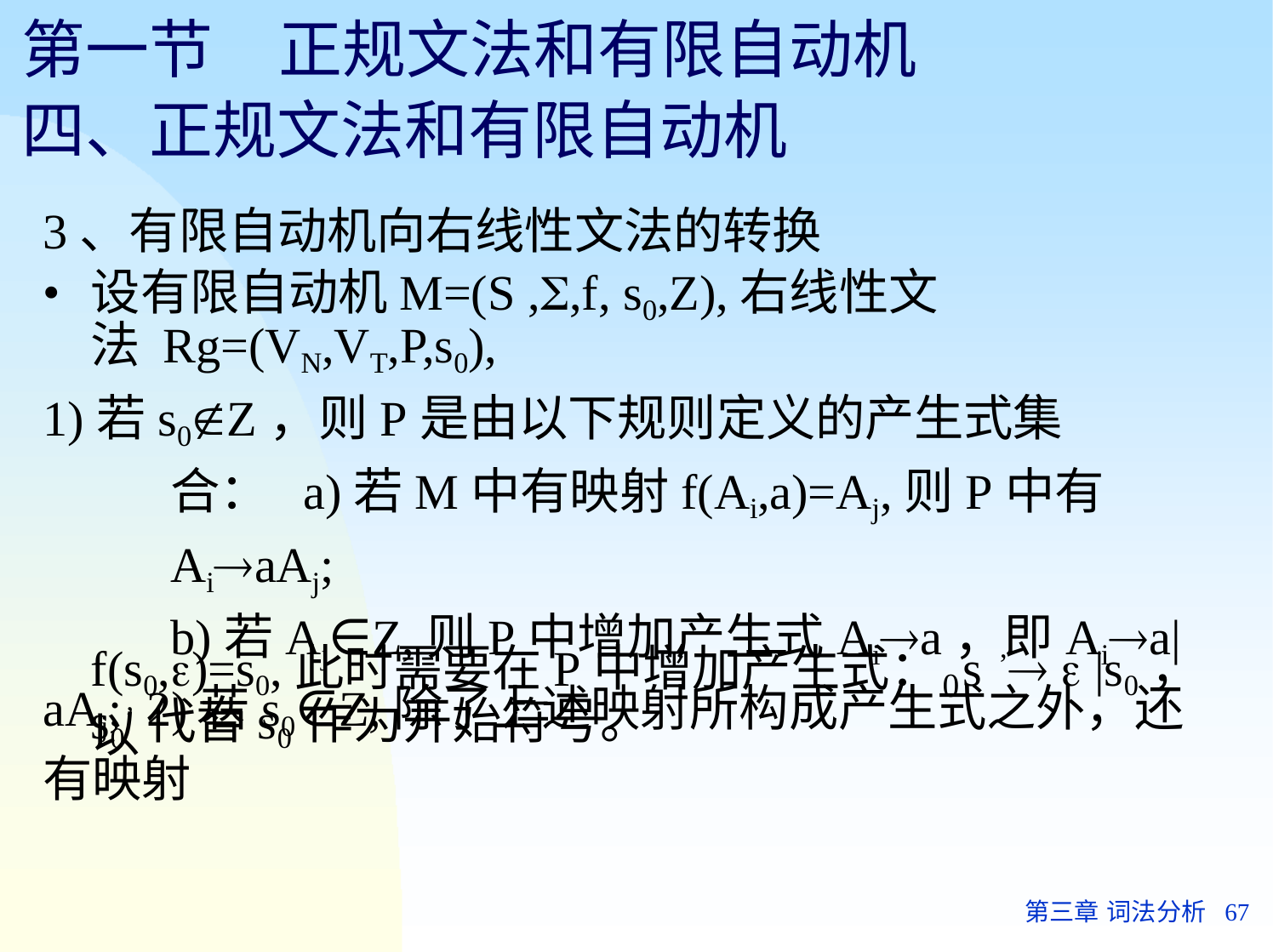

# 第一节	正规文法和有限自动机
四、正规文法和有限自动机
3、有限自动机向右线性文法的转换
设有限自动机M=(S ,Σ,f, s0,Z),右线性文法 Rg=(VN,VT,P,s0),
1)若s0∉Z，则P是由以下规则定义的产生式集合：  a)若M中有映射f(Ai,a)=Aj,则P中有Ai→aAj;
b)若Aj∈Z,则P中增加产生式Ai→a，即Ai→a|aAj;  2)若s0∈Z,除了上述映射所构成产生式之外，还有映射
f(s0,ε)=s0,此时需要在P中增加产生式： s ’→ ε |s0，以
0
s0’代替s0作为开始符号。
第三章 词法分析	67